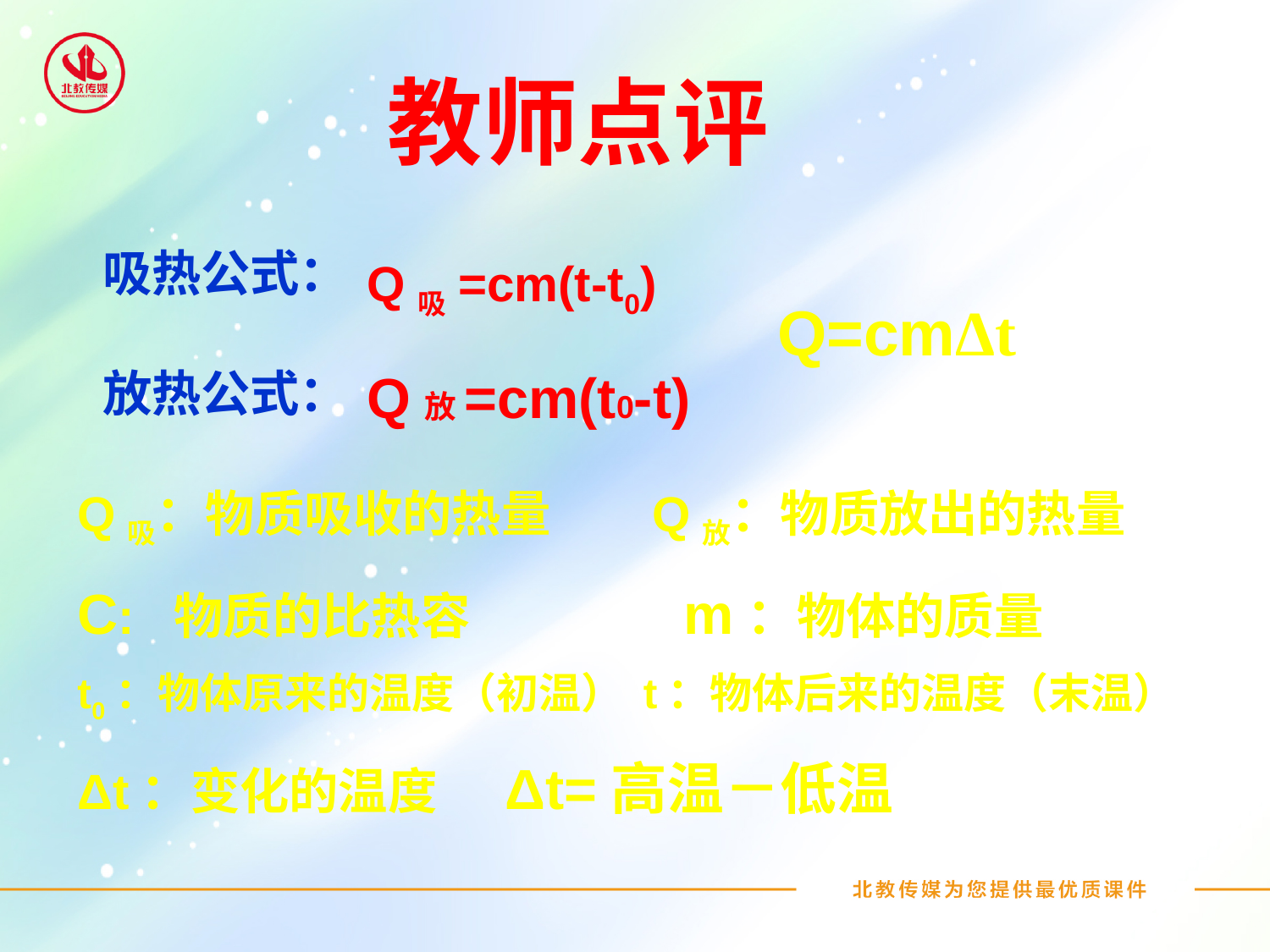

教师点评
吸热公式：
Q吸=cm(t-t0)
Q=cmΔt
放热公式：
Q放=cm(t0-t)
Q吸：物质吸收的热量        Q放：物质放出的热量
C:  物质的比热容                  m：物体的质量
t0：物体原来的温度（初温） t：物体后来的温度（末温）
Δt：变化的温度     Δt=高温－低温